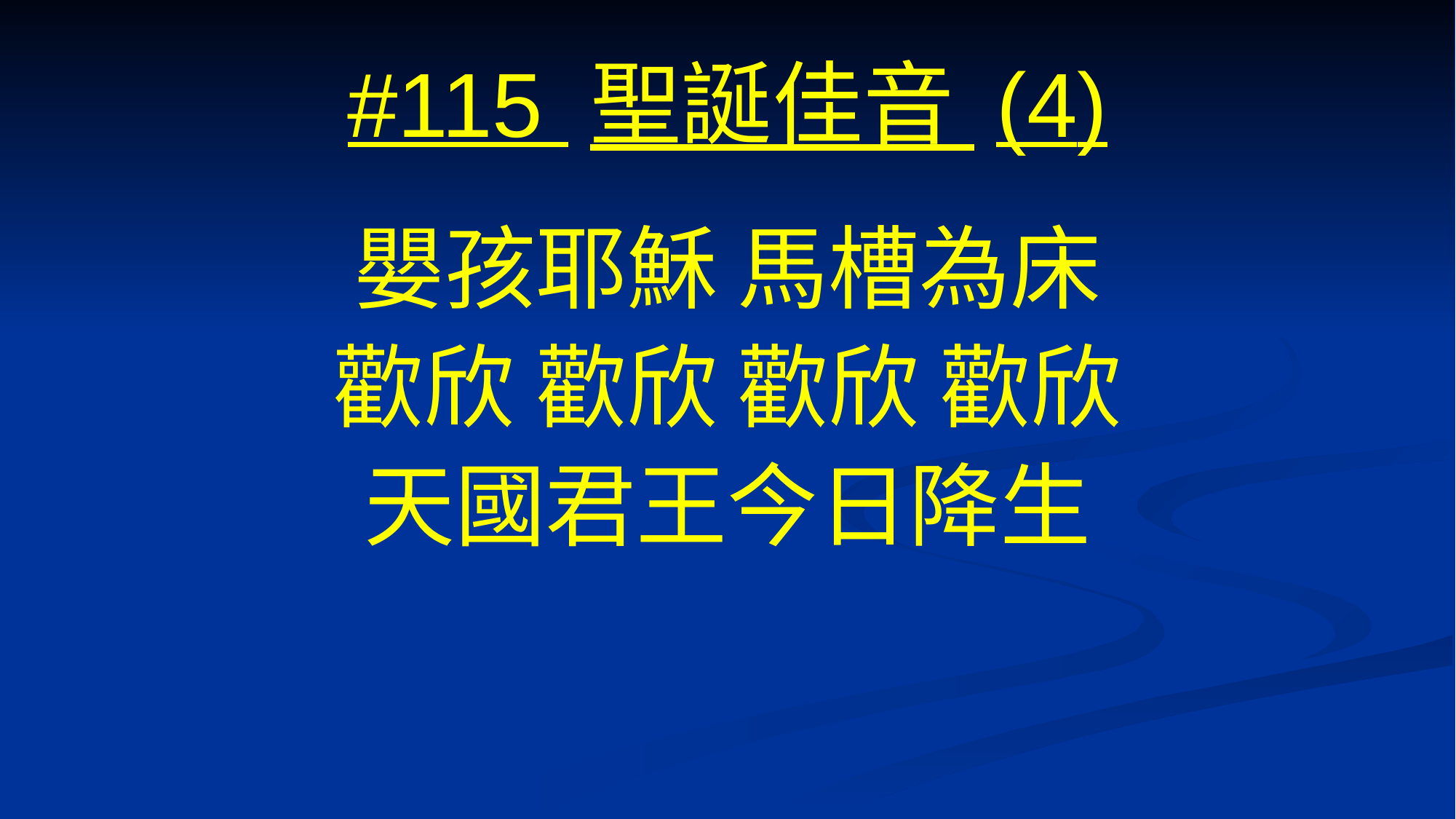

# #115 聖誕佳音 (4)
嬰孩耶穌 馬槽為床
歡欣 歡欣 歡欣 歡欣
天國君王今日降生